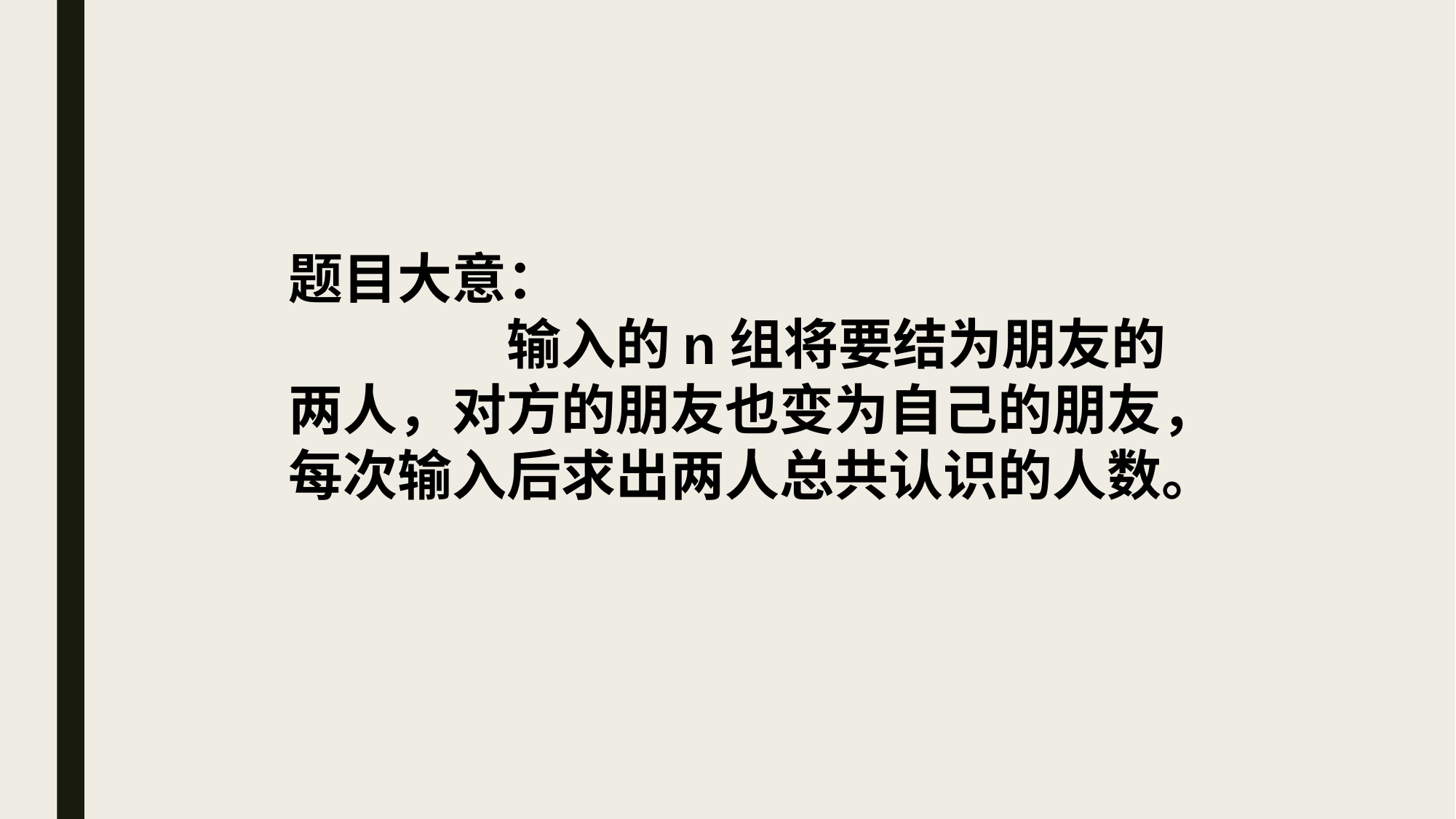

题目大意：
		输入的n组将要结为朋友的两人，对方的朋友也变为自己的朋友，每次输入后求出两人总共认识的人数。